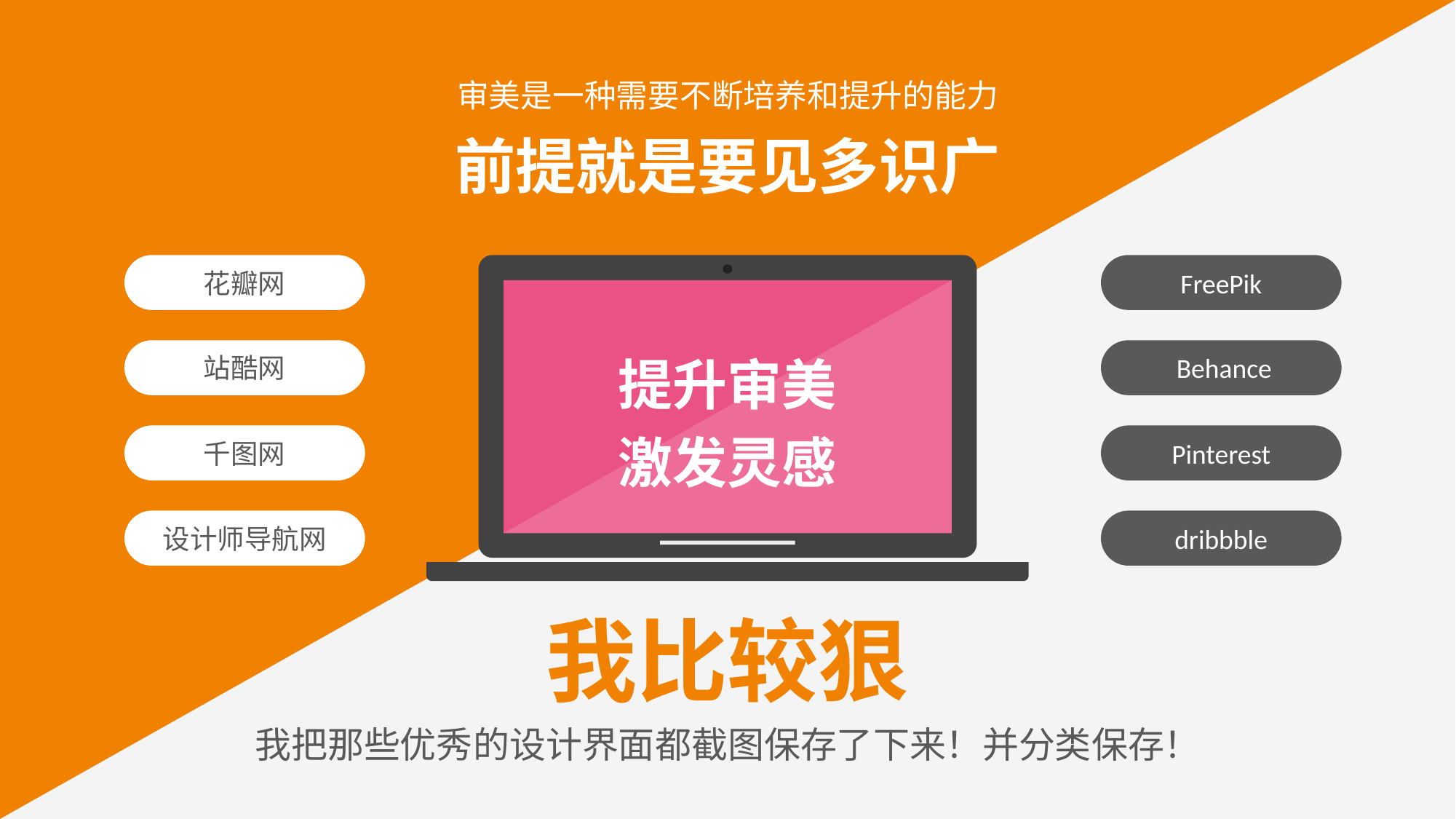

审美是一种需要不断培养和提升的能力
前提就是要见多识广
花瓣网

FreePik
提升审美
激发灵感
站酷网
 Behance
千图网
Pinterest
设计师导航网
dribbble
我比较狠
我把那些优秀的设计界面都截图保存了下来！并分类保存！